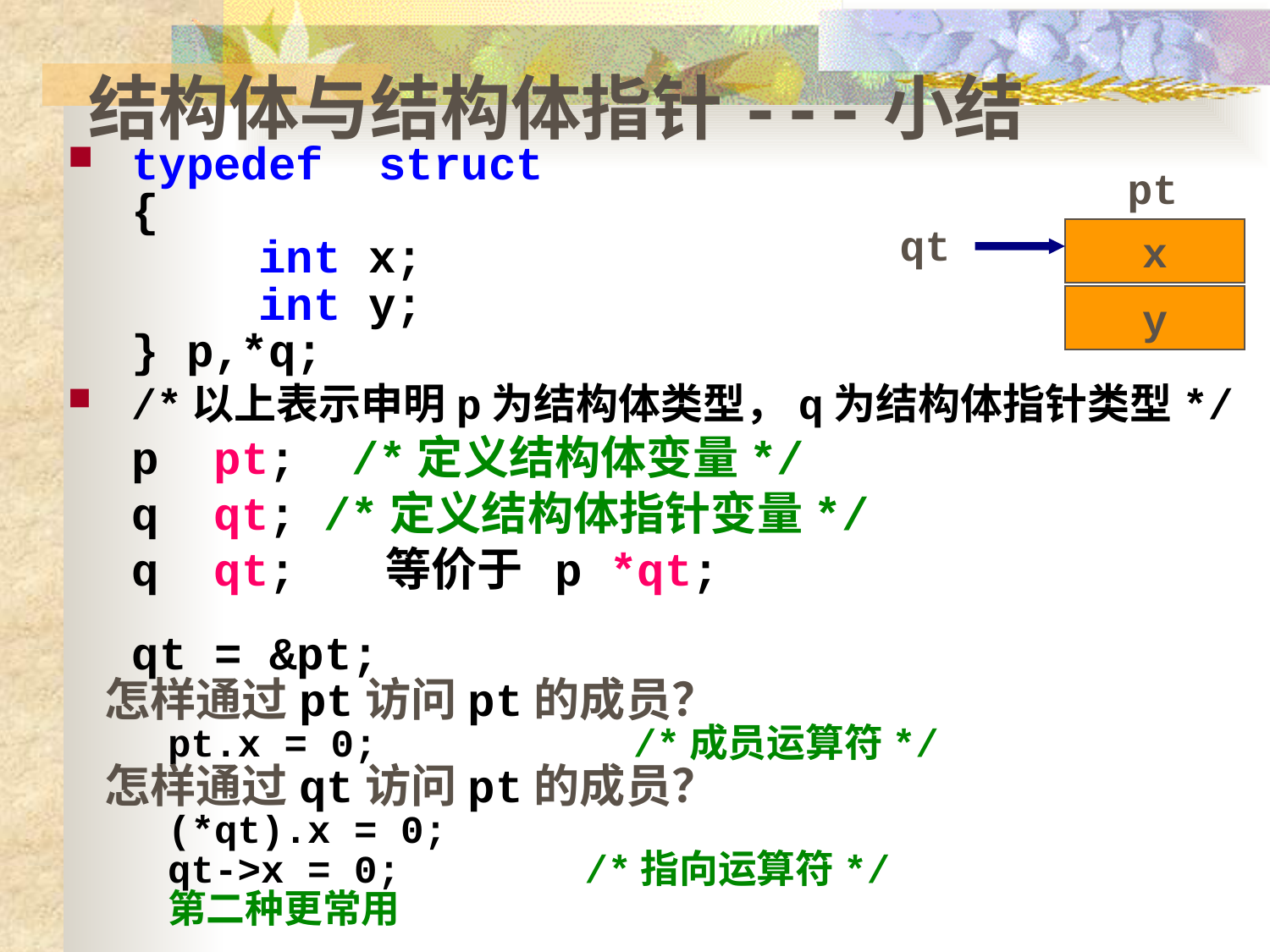

# 结构体与结构体指针---小结
typedef  struct
{
	int x;
	int y;
} p,*q;
/*以上表示申明p为结构体类型，q为结构体指针类型*/
	p  pt;  /*定义结构体变量*/
	q  qt; /*定义结构体指针变量*/
	q  qt;	等价于  p *qt;

pt
qt
x
y

 qt = &pt;
怎样通过pt访问pt的成员？
pt.x = 0;           /*成员运算符*/
怎样通过qt访问pt的成员？
(*qt).x = 0;
qt->x = 0;	       /*指向运算符*/
第二种更常用